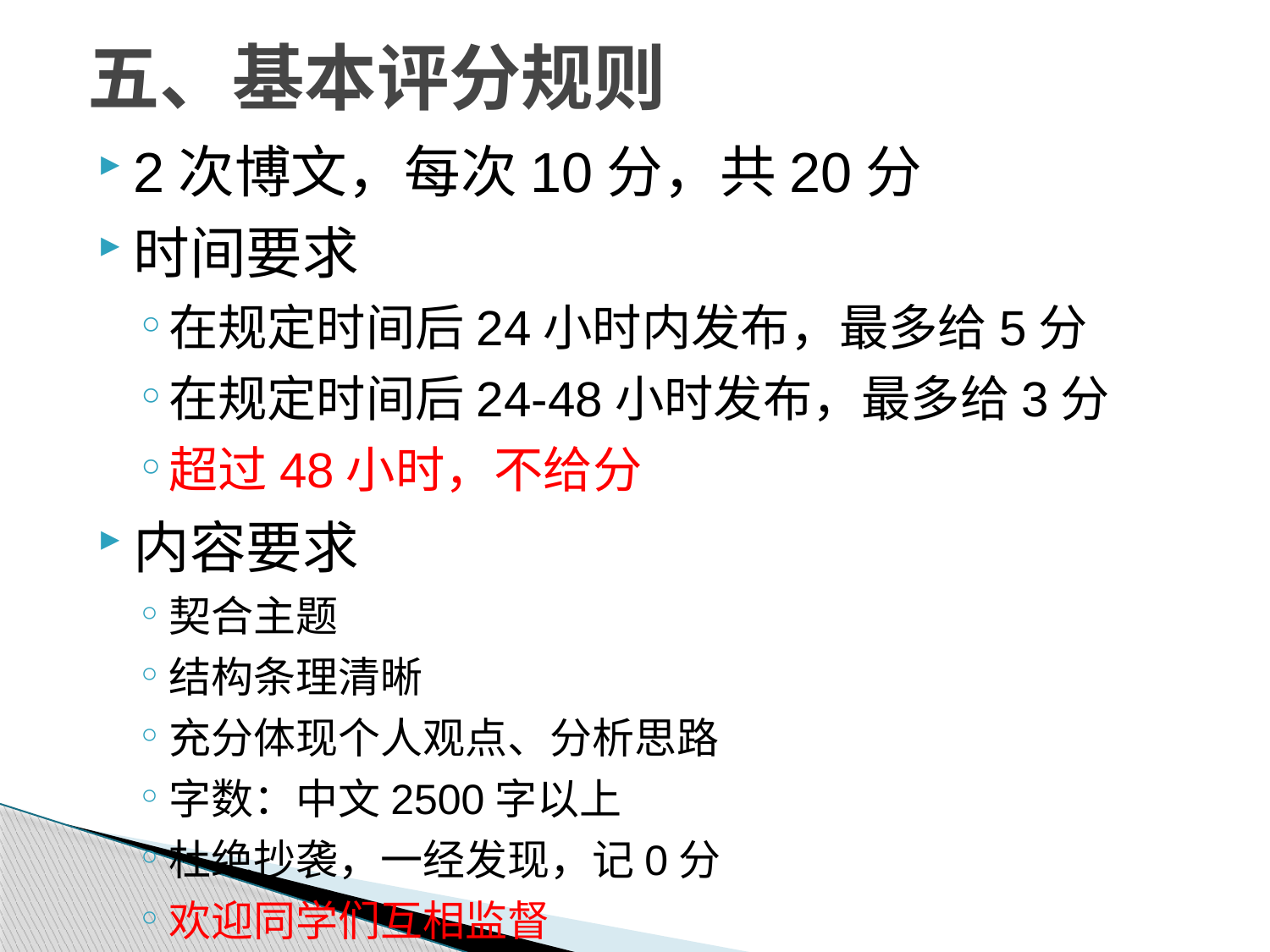

# 五、基本评分规则
2次博文，每次10分，共20分
时间要求
在规定时间后24小时内发布，最多给5分
在规定时间后24-48小时发布，最多给3分
超过48小时，不给分
内容要求
契合主题
结构条理清晰
充分体现个人观点、分析思路
字数：中文2500字以上
杜绝抄袭，一经发现，记0分
欢迎同学们互相监督